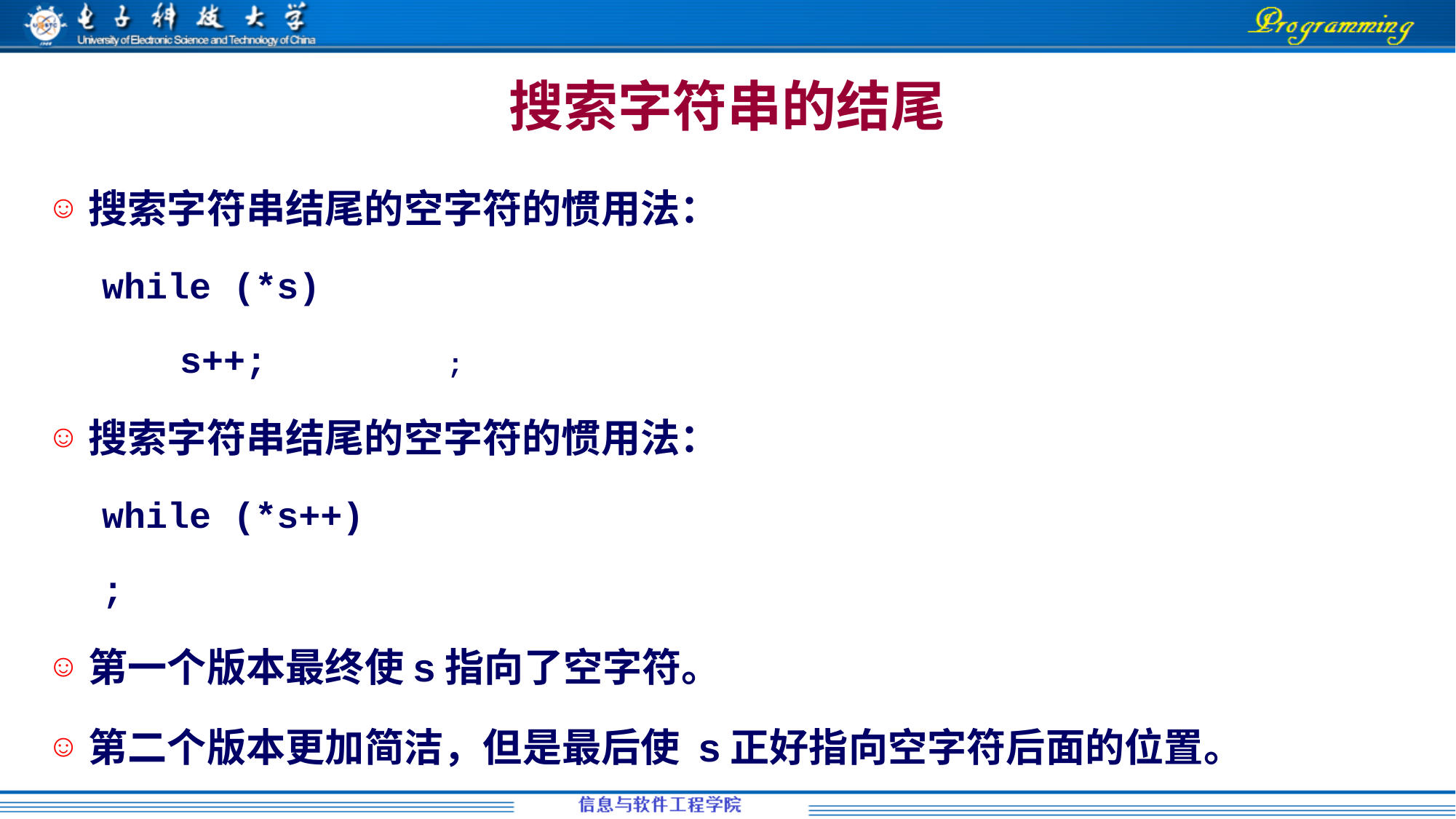

搜索字符串的结尾
搜索字符串结尾的空字符的惯用法：
while (*s)
	  s++;           ;
搜索字符串结尾的空字符的惯用法：
while (*s++)
;
第一个版本最终使s指向了空字符。
第二个版本更加简洁，但是最后使 s正好指向空字符后面的位置。